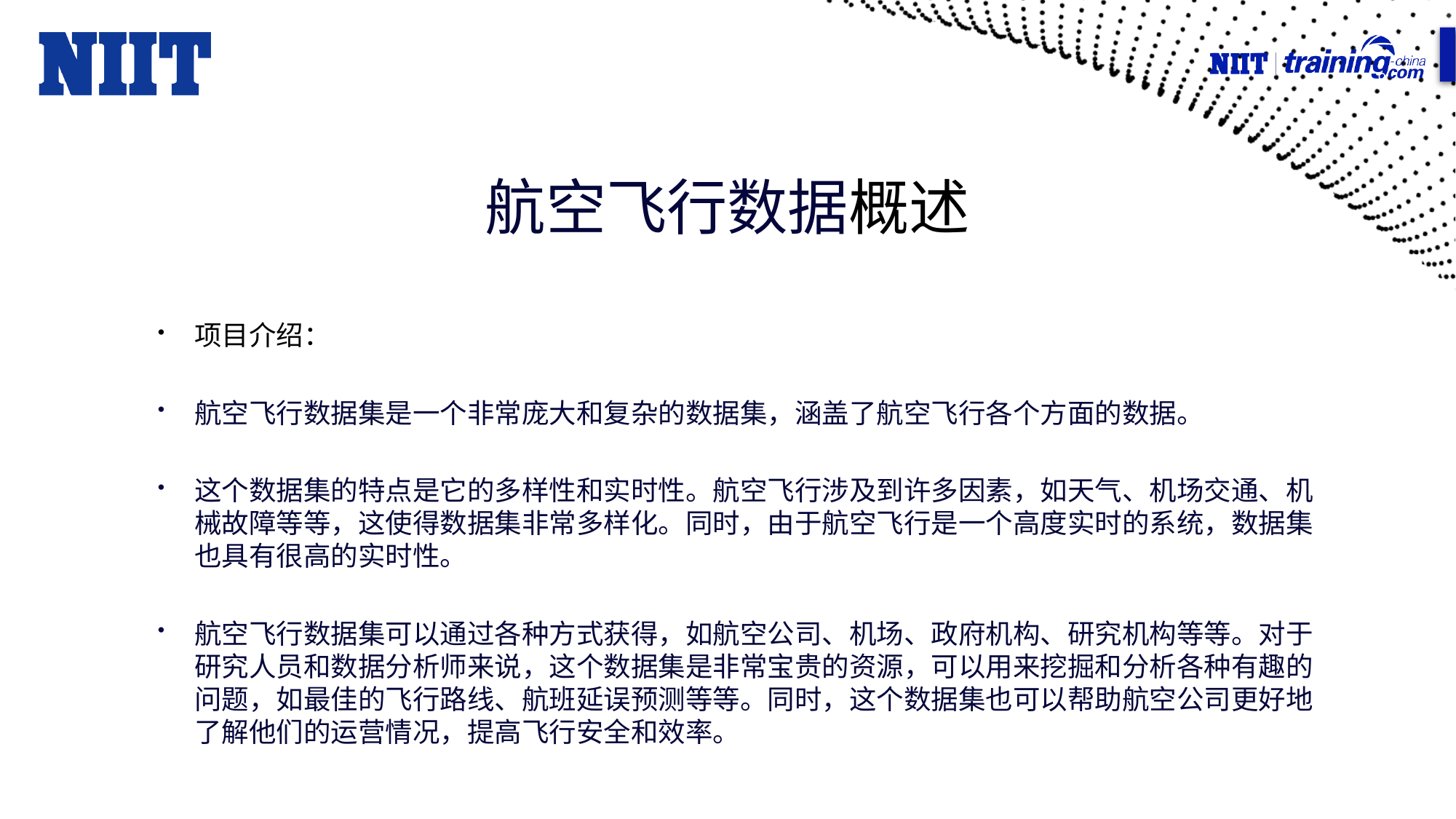

# 航空飞行数据概述
项目介绍：
航空飞行数据集是一个非常庞大和复杂的数据集，涵盖了航空飞行各个方面的数据。
这个数据集的特点是它的多样性和实时性。航空飞行涉及到许多因素，如天气、机场交通、机械故障等等，这使得数据集非常多样化。同时，由于航空飞行是一个高度实时的系统，数据集也具有很高的实时性。
航空飞行数据集可以通过各种方式获得，如航空公司、机场、政府机构、研究机构等等。对于研究人员和数据分析师来说，这个数据集是非常宝贵的资源，可以用来挖掘和分析各种有趣的问题，如最佳的飞行路线、航班延误预测等等。同时，这个数据集也可以帮助航空公司更好地了解他们的运营情况，提高飞行安全和效率。